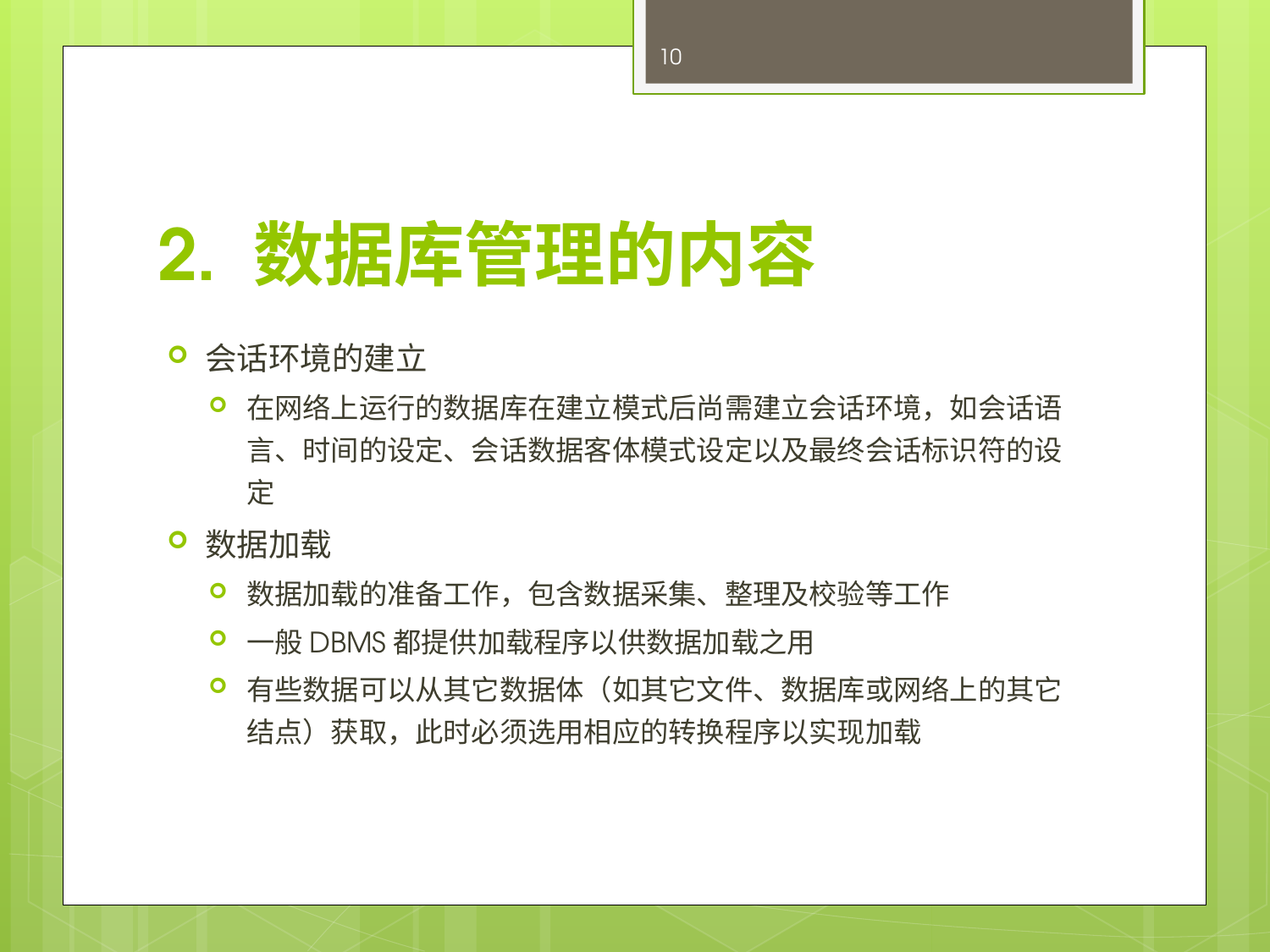

10
# 2. 数据库管理的内容
会话环境的建立
在网络上运行的数据库在建立模式后尚需建立会话环境，如会话语言、时间的设定、会话数据客体模式设定以及最终会话标识符的设定
数据加载
数据加载的准备工作，包含数据采集、整理及校验等工作
一般DBMS都提供加载程序以供数据加载之用
有些数据可以从其它数据体（如其它文件、数据库或网络上的其它结点）获取，此时必须选用相应的转换程序以实现加载